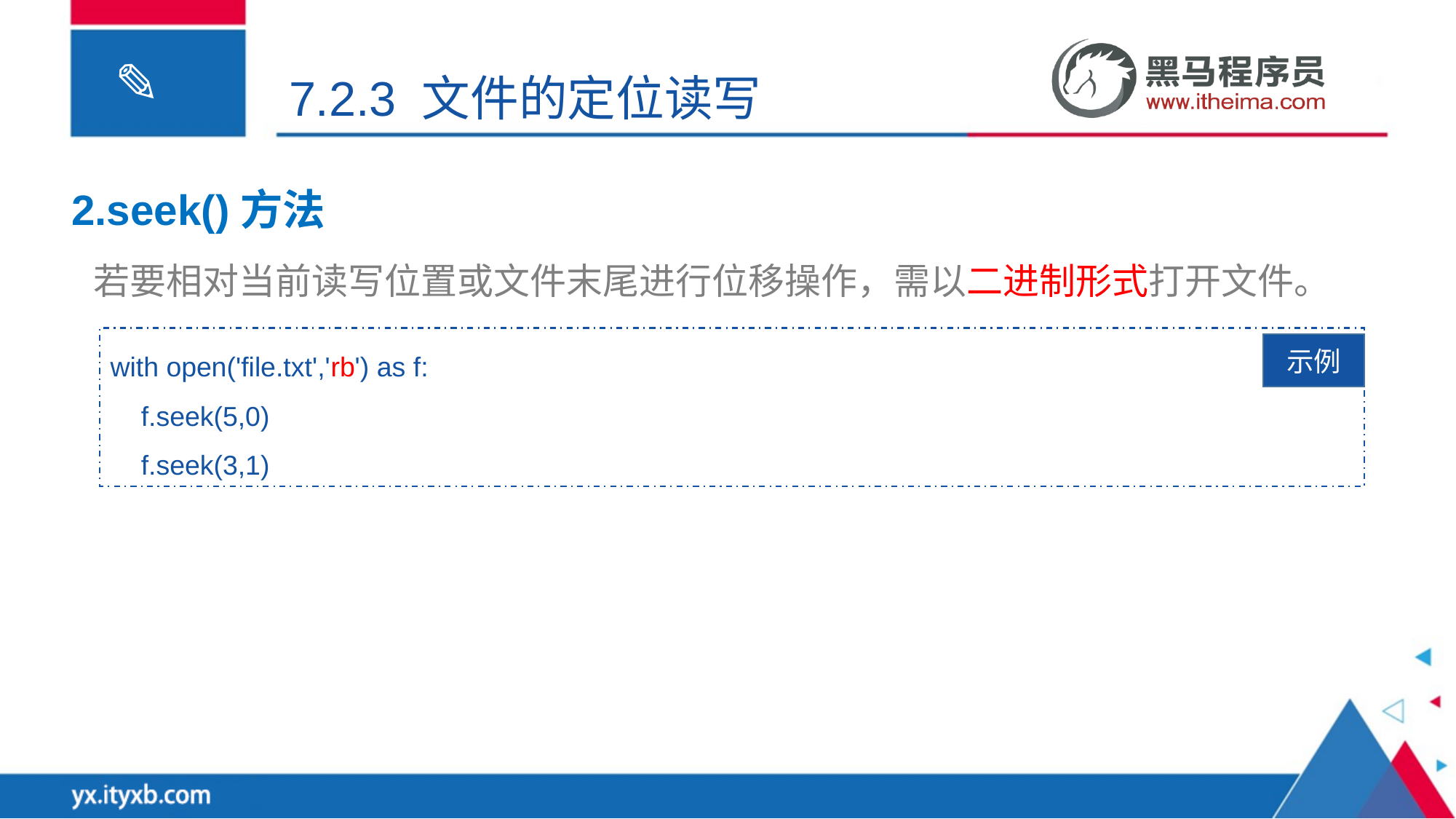

7.2.3 文件的定位读写
2.seek()方法
若要相对当前读写位置或文件末尾进行位移操作，需以二进制形式打开文件。
with open('file.txt','rb') as f:
    f.seek(5,0)
    f.seek(3,1)
示例